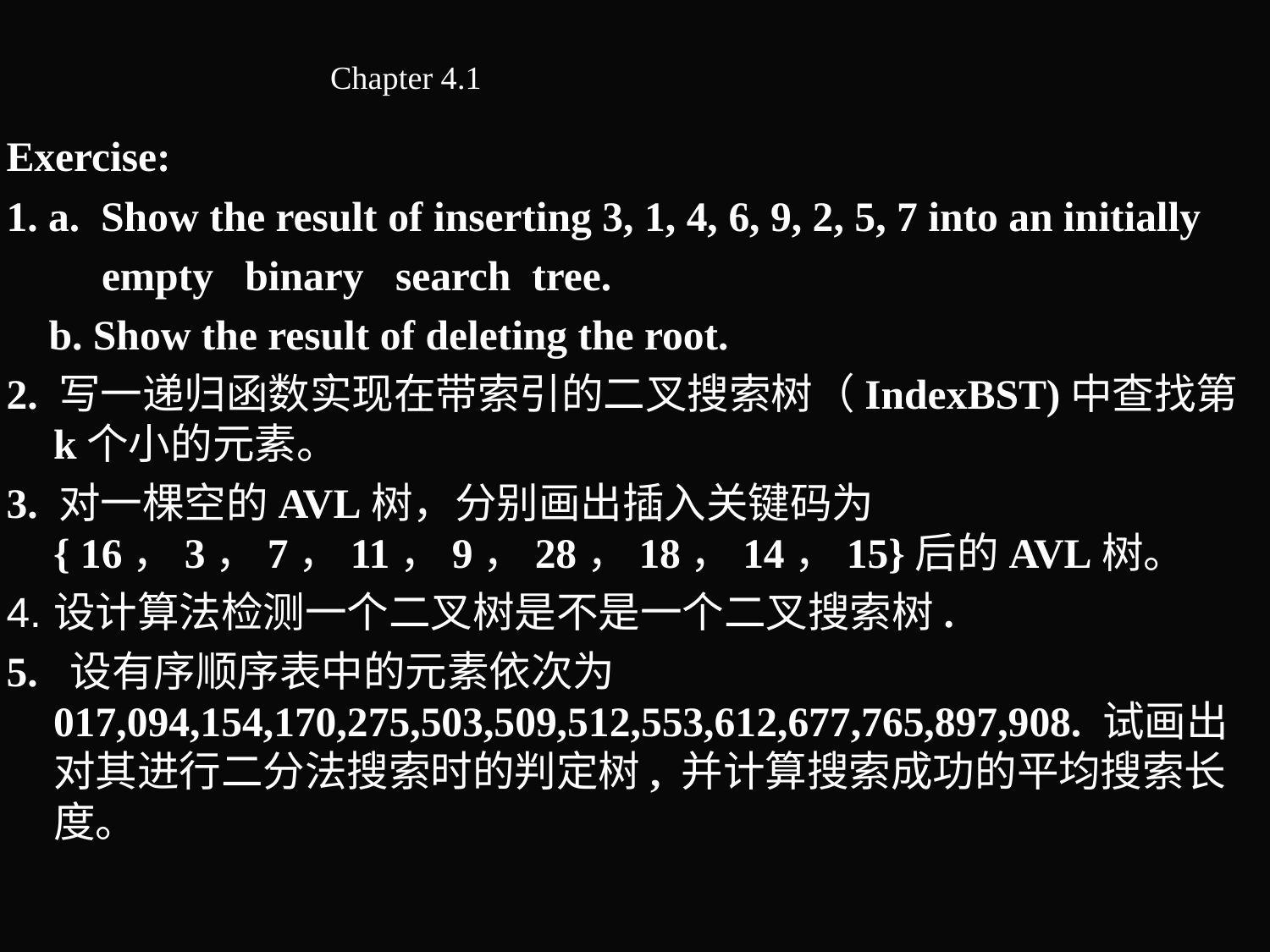

Chapter 4.1
Exercise:
1. a.  Show the result of inserting 3, 1, 4, 6, 9, 2, 5, 7 into an initially
         empty   binary   search  tree.
    b. Show the result of deleting the root.
2. 写一递归函数实现在带索引的二叉搜索树（IndexBST)中查找第k个小的元素。
3. 对一棵空的AVL树，分别画出插入关键码为{ 16，3，7，11，9，28，18，14，15}后的AVL树。
设计算法检测一个二叉树是不是一个二叉搜索树.
5.  设有序顺序表中的元素依次为 017,094,154,170,275,503,509,512,553,612,677,765,897,908. 试画出对其进行二分法搜索时的判定树, 并计算搜索成功的平均搜索长度。